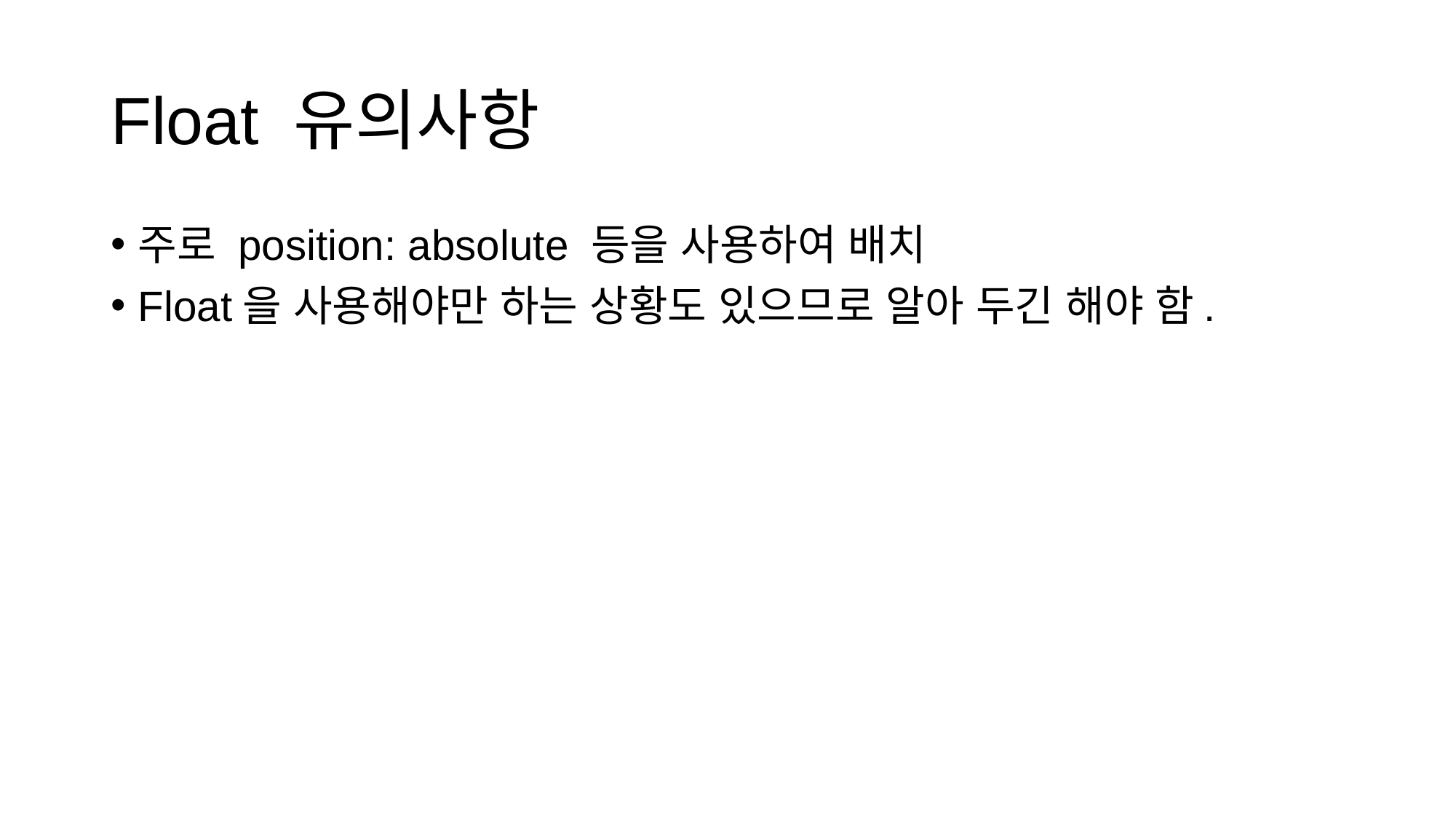

# Float 유의사항
주로 position: absolute 등을 사용하여 배치
Float을 사용해야만 하는 상황도 있으므로 알아 두긴 해야 함.